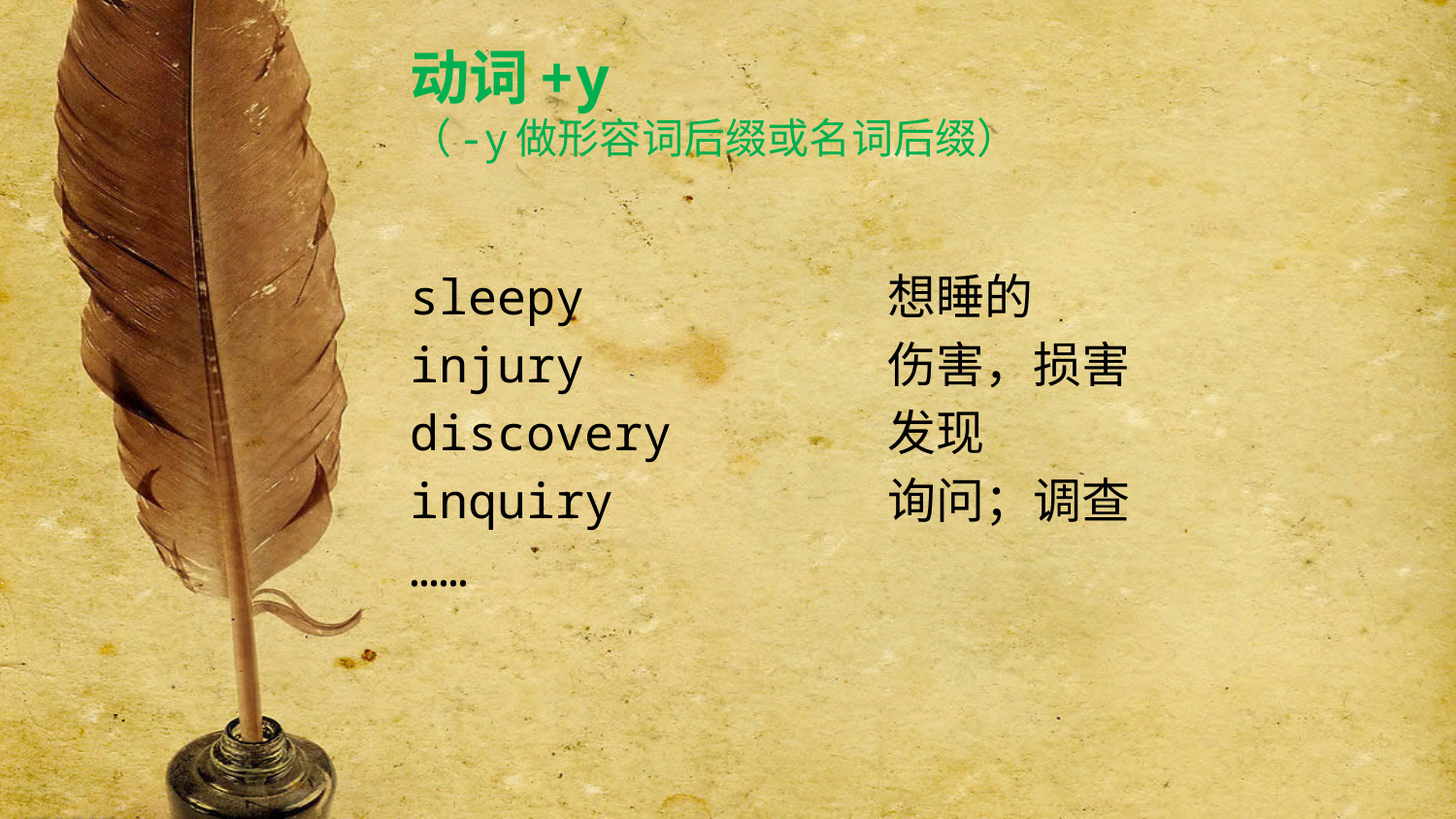

# 动词+y （-y做形容词后缀或名词后缀）

sleepy          想睡的
injury          伤害，损害
discovery       发现
inquiry         询问；调查
……